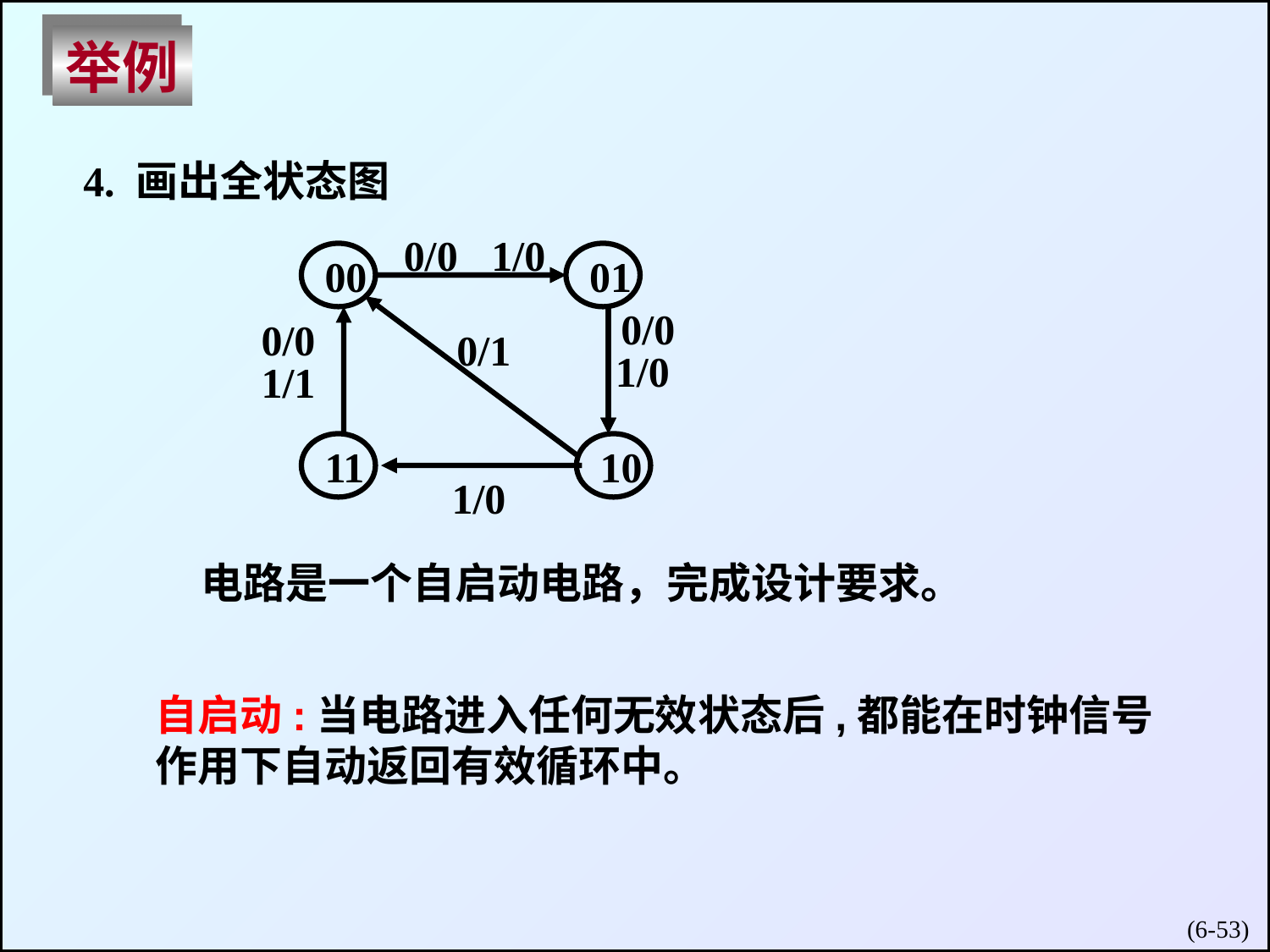

举例
4. 画出全状态图
0/0

1/0

00
01

0/1
0/0

1/1

1/0
11
10

1/0
0/0
电路是一个自启动电路，完成设计要求。
自启动:当电路进入任何无效状态后,都能在时钟信号作用下自动返回有效循环中。
(6-53)